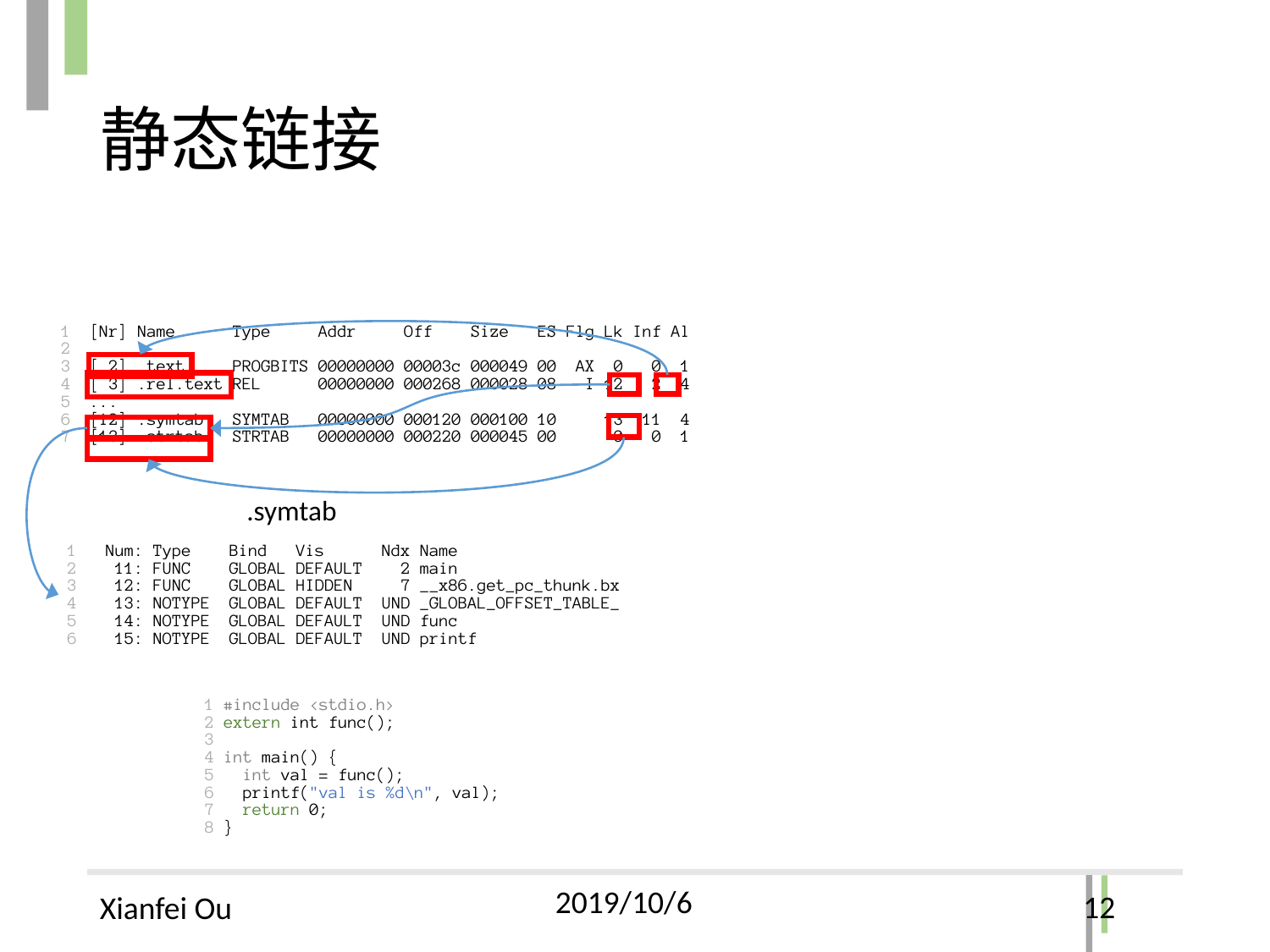

# 静态链接

| 1 2 3 4 5 6 7 | [Nr] Name      Type     Addr     Off    Size   ES Flg Lk Inf Al   ...   [ 2] .text     PROGBITS 00000000 00003c 000049 00  AX  0   0  1   [ 3] .rel.text REL      00000000 000268 000028 08   I 12   2  4   ...   [12] .symtab   SYMTAB   00000000 000120 000100 10     13  11  4   [13] .strtab   STRTAB   00000000 000220 000045 00      0   0  1 |
| --- | --- |

.symtab
| 1 2 3 4 5 6 | Num: Type    Bind   Vis      Ndx Name     11: FUNC    GLOBAL DEFAULT    2 main     12: FUNC    GLOBAL HIDDEN     7 \_\_x86.get\_pc\_thunk.bx     13: NOTYPE  GLOBAL DEFAULT  UND \_GLOBAL\_OFFSET\_TABLE\_     14: NOTYPE  GLOBAL DEFAULT  UND func     15: NOTYPE  GLOBAL DEFAULT  UND printf |
| --- | --- |
| 1 2 3 4 5 6 7 8 | #include <stdio.h> extern int func();   int main() {    int val = func();    printf("val is %d\n", val);    return 0; } |
| --- | --- |